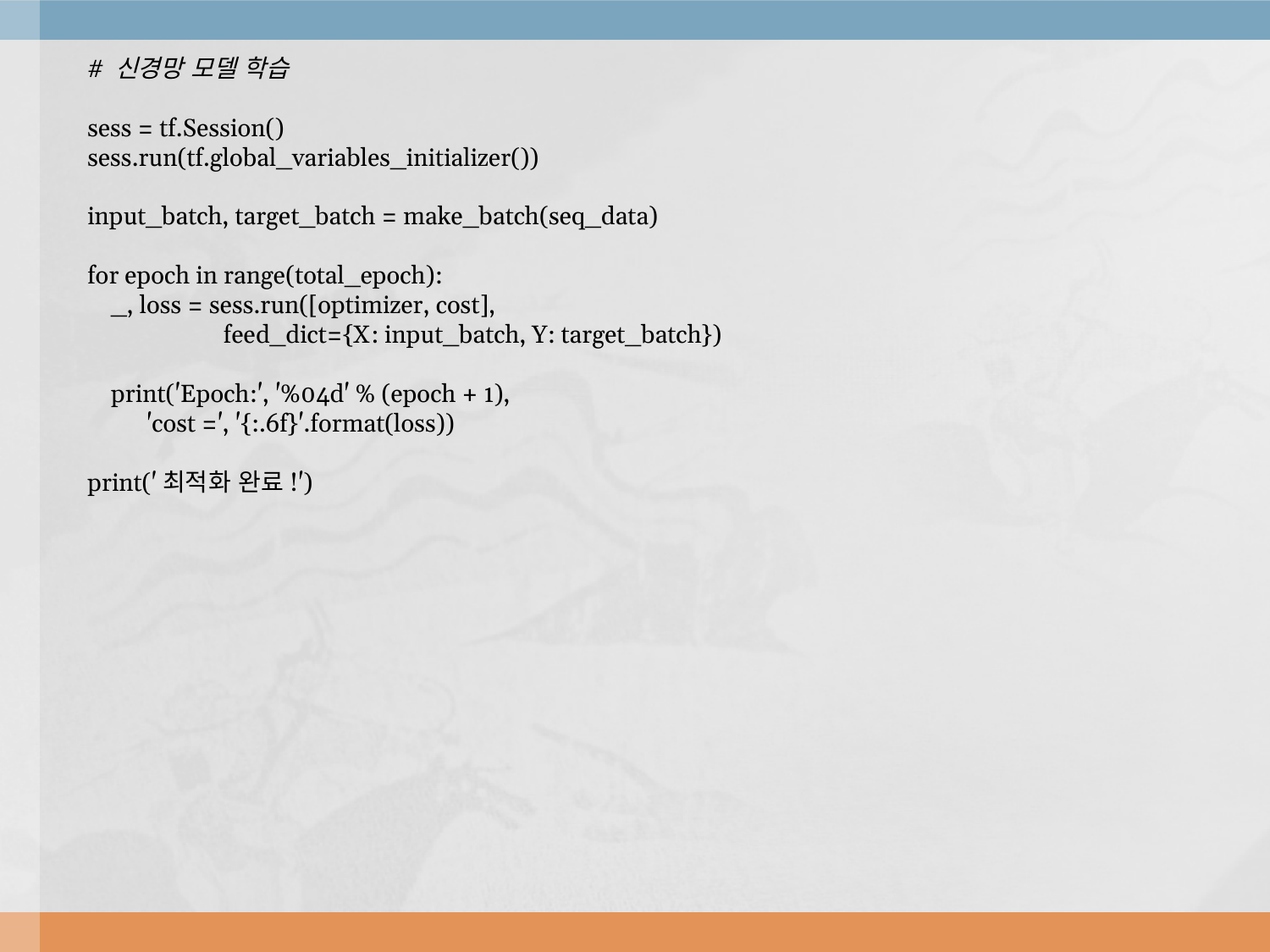

# 신경망 모델 학습 sess = tf.Session() sess.run(tf.global_variables_initializer()) input_batch, target_batch = make_batch(seq_data) for epoch in range(total_epoch): _, loss = sess.run([optimizer, cost], feed_dict={X: input_batch, Y: target_batch}) print('Epoch:', '%04d' % (epoch + 1), 'cost =', '{:.6f}'.format(loss)) print('최적화 완료!')